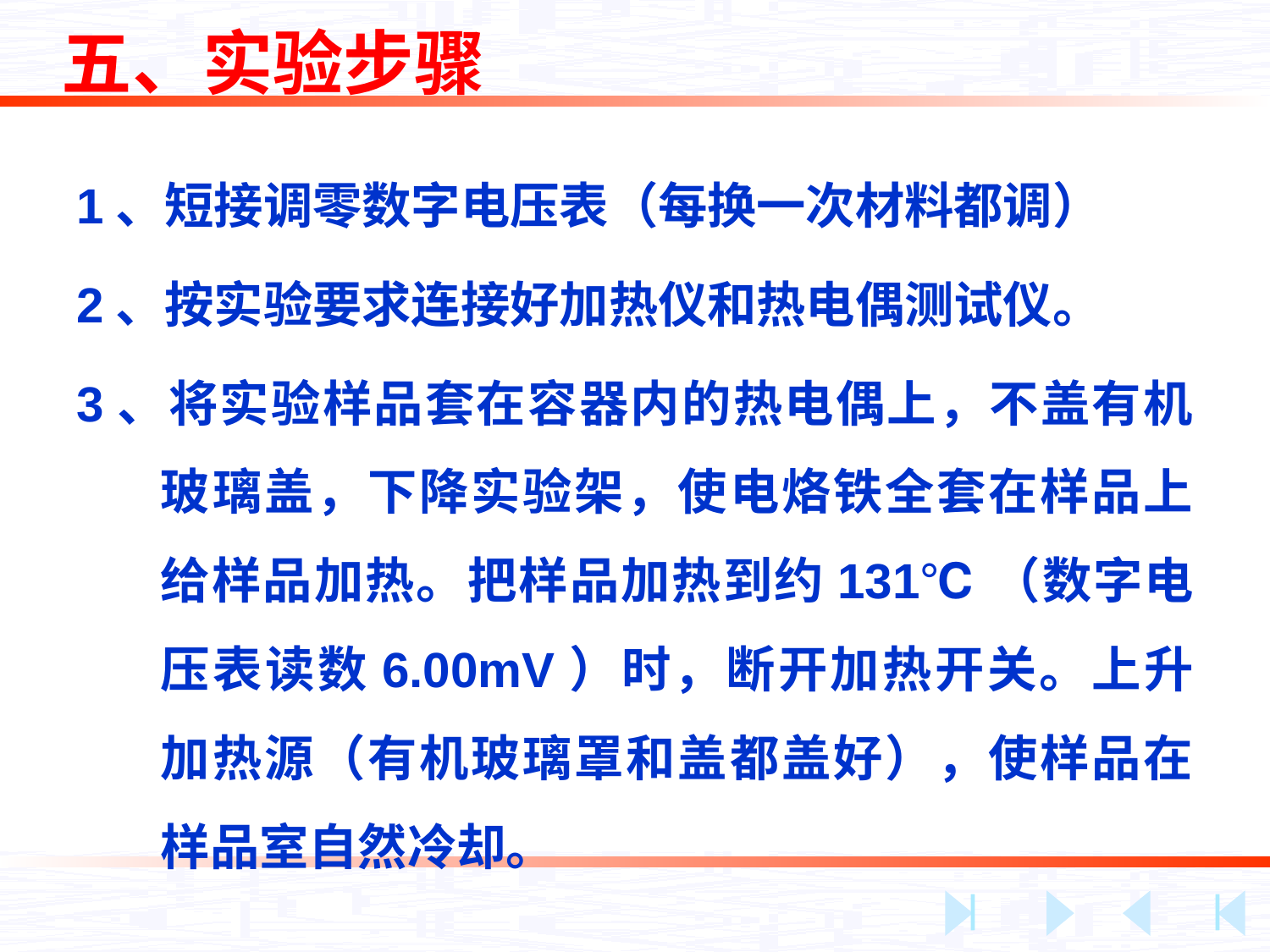

五、实验步骤
1、短接调零数字电压表（每换一次材料都调）
2、按实验要求连接好加热仪和热电偶测试仪。
3、将实验样品套在容器内的热电偶上，不盖有机玻璃盖，下降实验架，使电烙铁全套在样品上给样品加热。把样品加热到约131℃（数字电压表读数6.00mV）时，断开加热开关。上升加热源（有机玻璃罩和盖都盖好），使样品在样品室自然冷却。